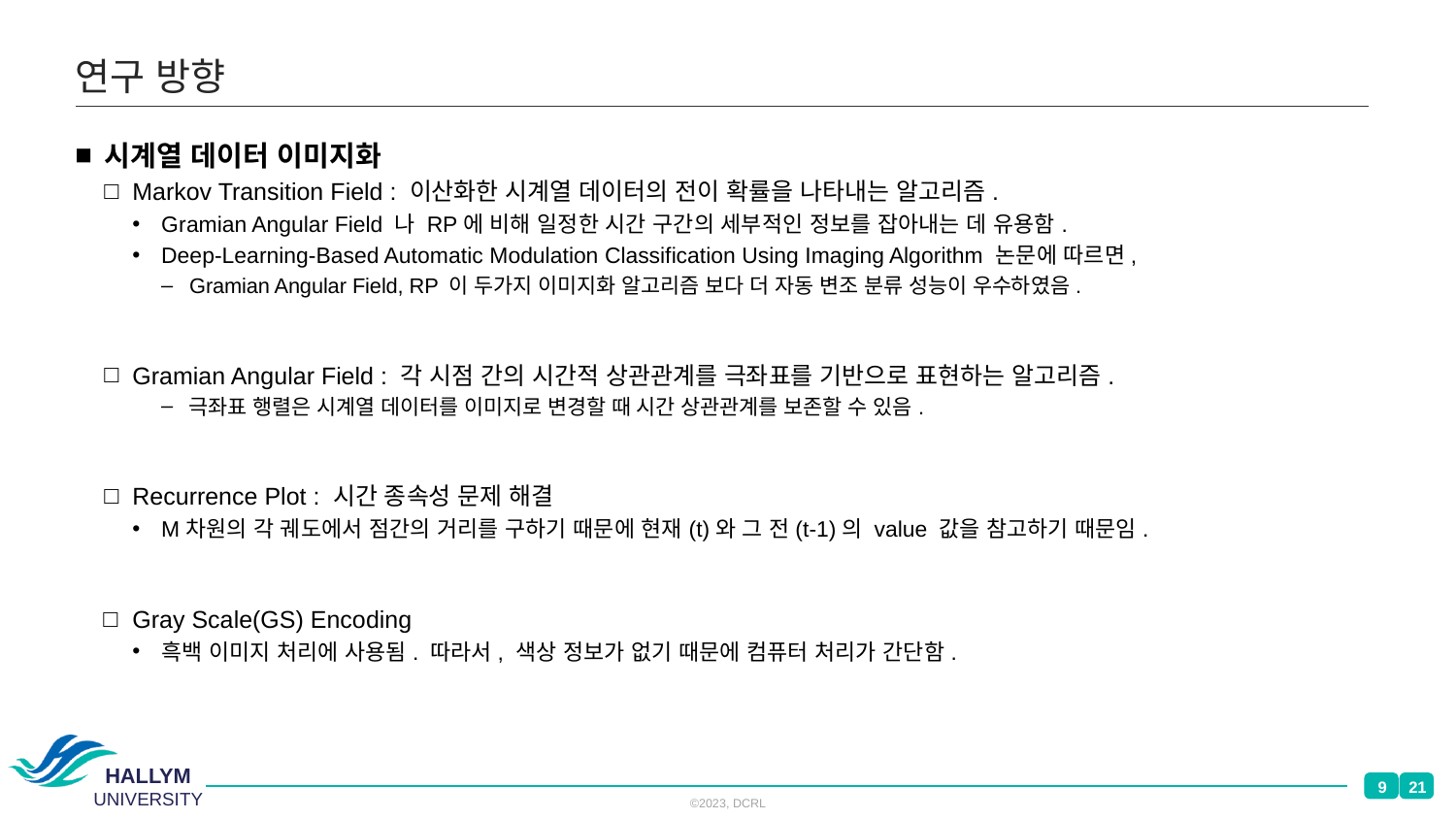

# 연구 방향
시계열 데이터 이미지화
Markov Transition Field : 이산화한 시계열 데이터의 전이 확률을 나타내는 알고리즘.
Gramian Angular Field 나 RP에 비해 일정한 시간 구간의 세부적인 정보를 잡아내는 데 유용함.
Deep-Learning-Based Automatic Modulation Classification Using Imaging Algorithm 논문에 따르면,
Gramian Angular Field, RP 이 두가지 이미지화 알고리즘 보다 더 자동 변조 분류 성능이 우수하였음.

Gramian Angular Field : 각 시점 간의 시간적 상관관계를 극좌표를 기반으로 표현하는 알고리즘.
극좌표 행렬은 시계열 데이터를 이미지로 변경할 때 시간 상관관계를 보존할 수 있음.

Recurrence Plot : 시간 종속성 문제 해결
M차원의 각 궤도에서 점간의 거리를 구하기 때문에 현재(t)와 그 전(t-1)의 value 값을 참고하기 때문임.

Gray Scale(GS) Encoding
흑백 이미지 처리에 사용됨. 따라서, 색상 정보가 없기 때문에 컴퓨터 처리가 간단함.